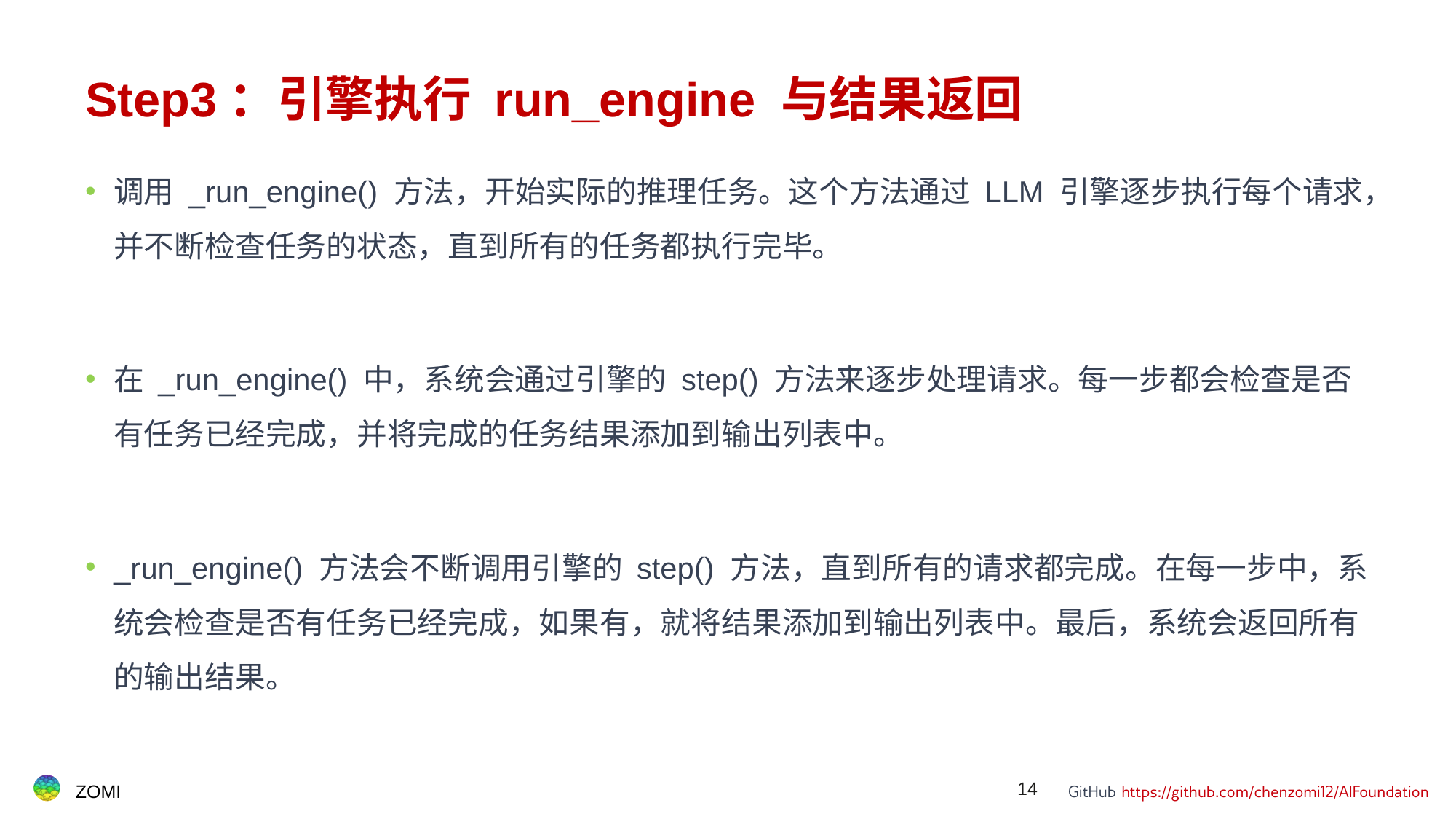

# Step3：引擎执行 run_engine 与结果返回
调用 _run_engine() 方法，开始实际的推理任务。这个方法通过 LLM 引擎逐步执行每个请求，并不断检查任务的状态，直到所有的任务都执行完毕。

在 _run_engine() 中，系统会通过引擎的 step() 方法来逐步处理请求。每一步都会检查是否有任务已经完成，并将完成的任务结果添加到输出列表中。

_run_engine() 方法会不断调用引擎的 step() 方法，直到所有的请求都完成。在每一步中，系统会检查是否有任务已经完成，如果有，就将结果添加到输出列表中。最后，系统会返回所有的输出结果。